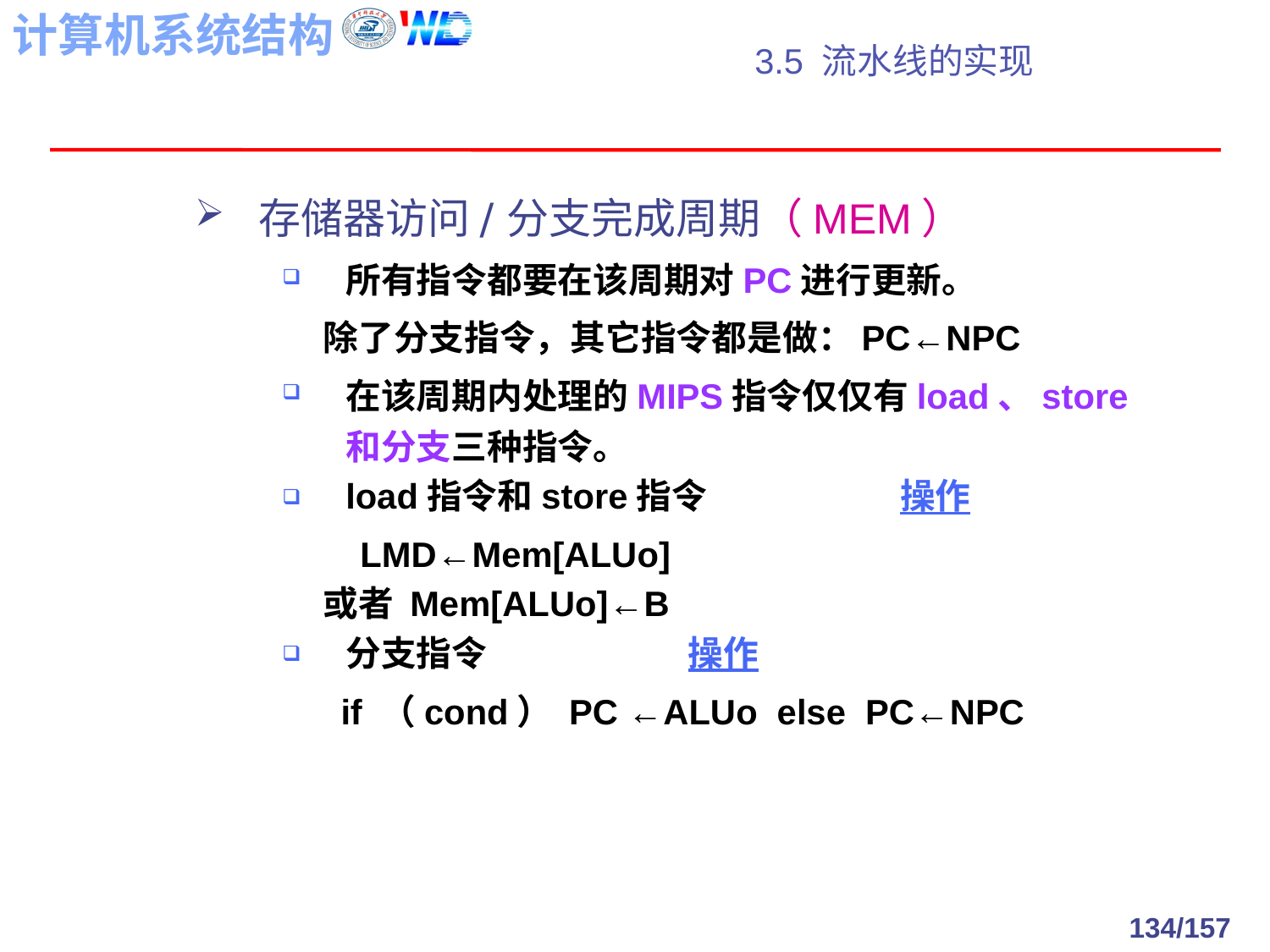

# 3.5 流水线的实现

存储器访问/分支完成周期（MEM）
所有指令都要在该周期对PC进行更新。
    除了分支指令，其它指令都是做：PC←NPC
在该周期内处理的MIPS指令仅仅有load、store和分支三种指令。
load指令和store指令                        操作
        LMD←Mem[ALUo]
    或者 Mem[ALUo]←B
分支指令                         操作
      if （cond） PC ←ALUo  else  PC←NPC